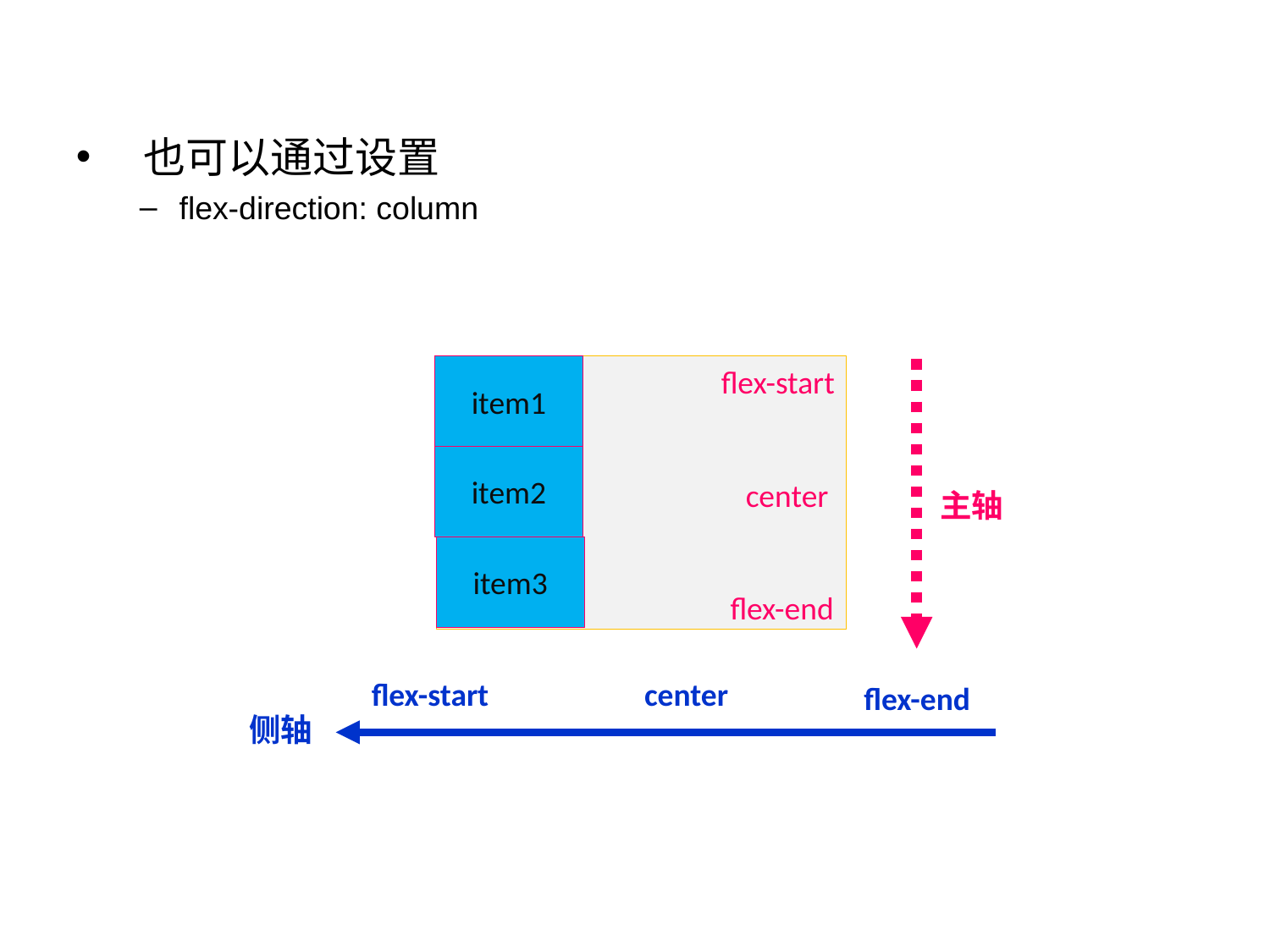

也可以通过设置
flex-direction: column

侧轴
flex-end
center
flex-start
item1

flex-start
item2
center
主轴
item3
flex-end